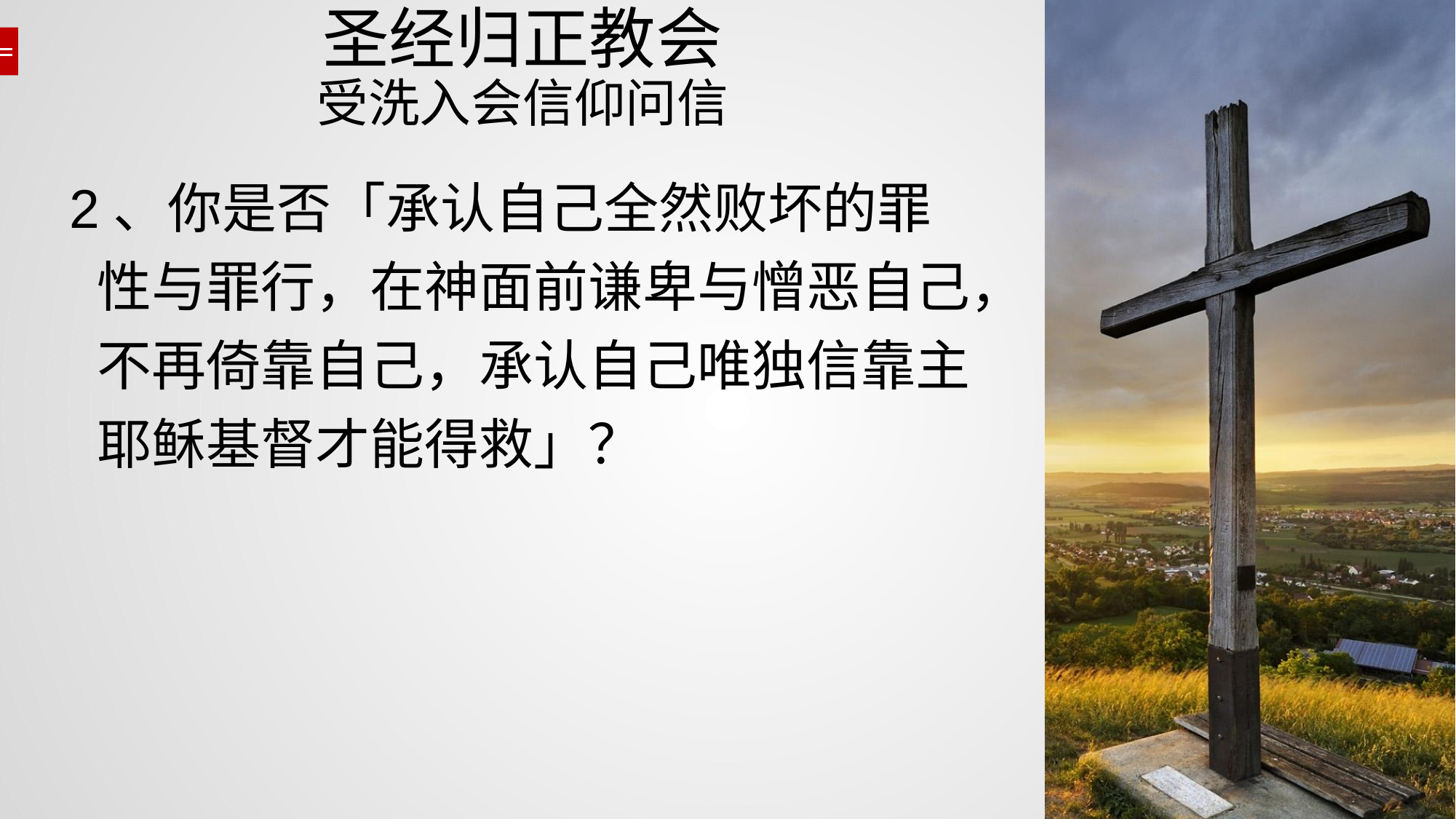

圣经归正教会
受洗入会信仰问信
2、你是否「承认自己全然败坏的罪性与罪行，在神面前谦卑与憎恶自己，不再倚靠自己，承认自己唯独信靠主耶稣基督才能得救」？